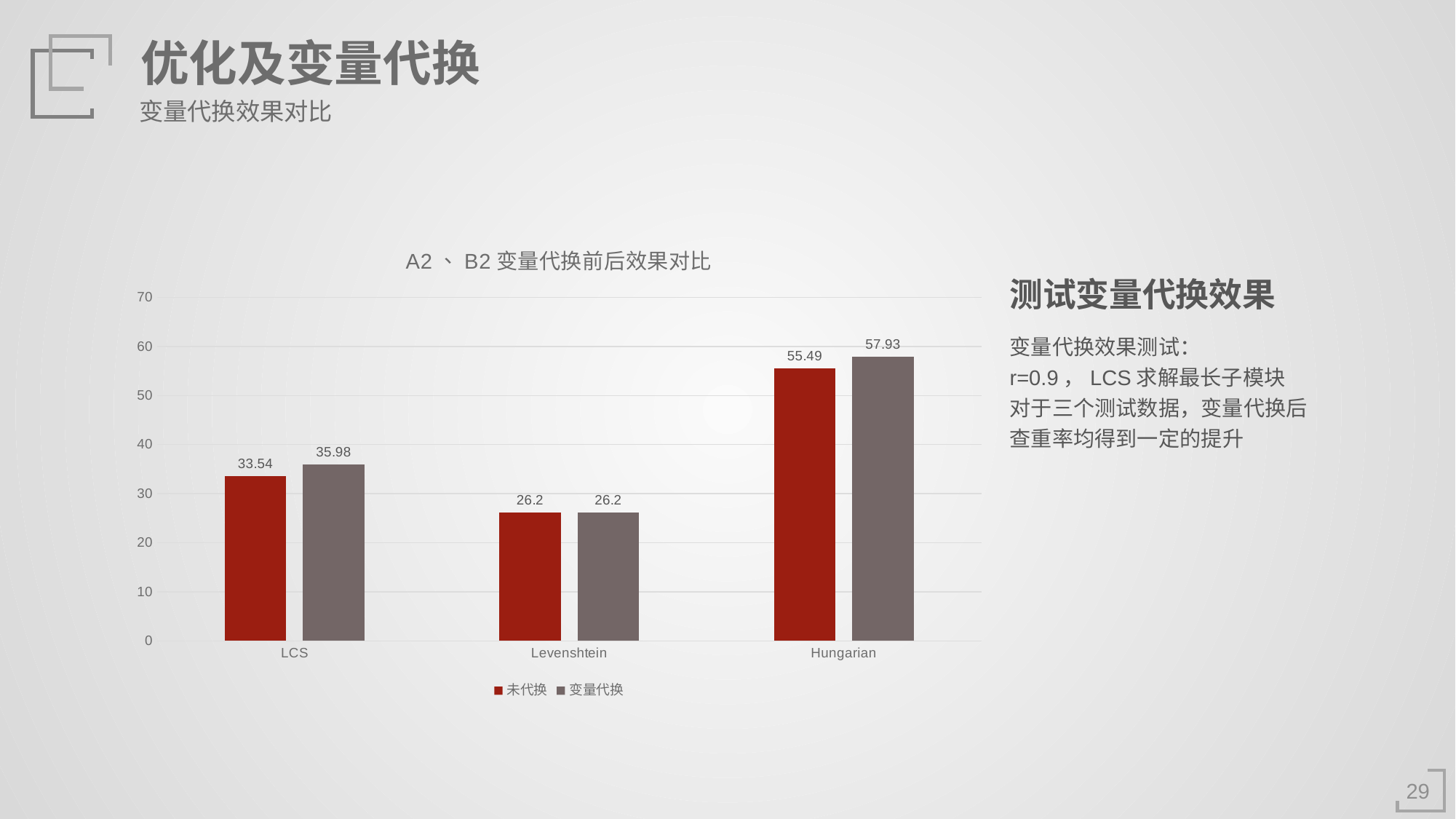

优化及变量代换
变量代换效果对比

### Chart: A2、B2变量代换前后效果对比

| Category |  |  |
|---|---|---|
| LCS | 33.54 | 35.98 |
| Levenshtein | 26.2 | 26.2 |
| Hungarian | 55.49 | 57.93 |
测试变量代换效果
变量代换效果测试：r=0.9，LCS求解最长子模块
对于三个测试数据，变量代换后查重率均得到一定的提升